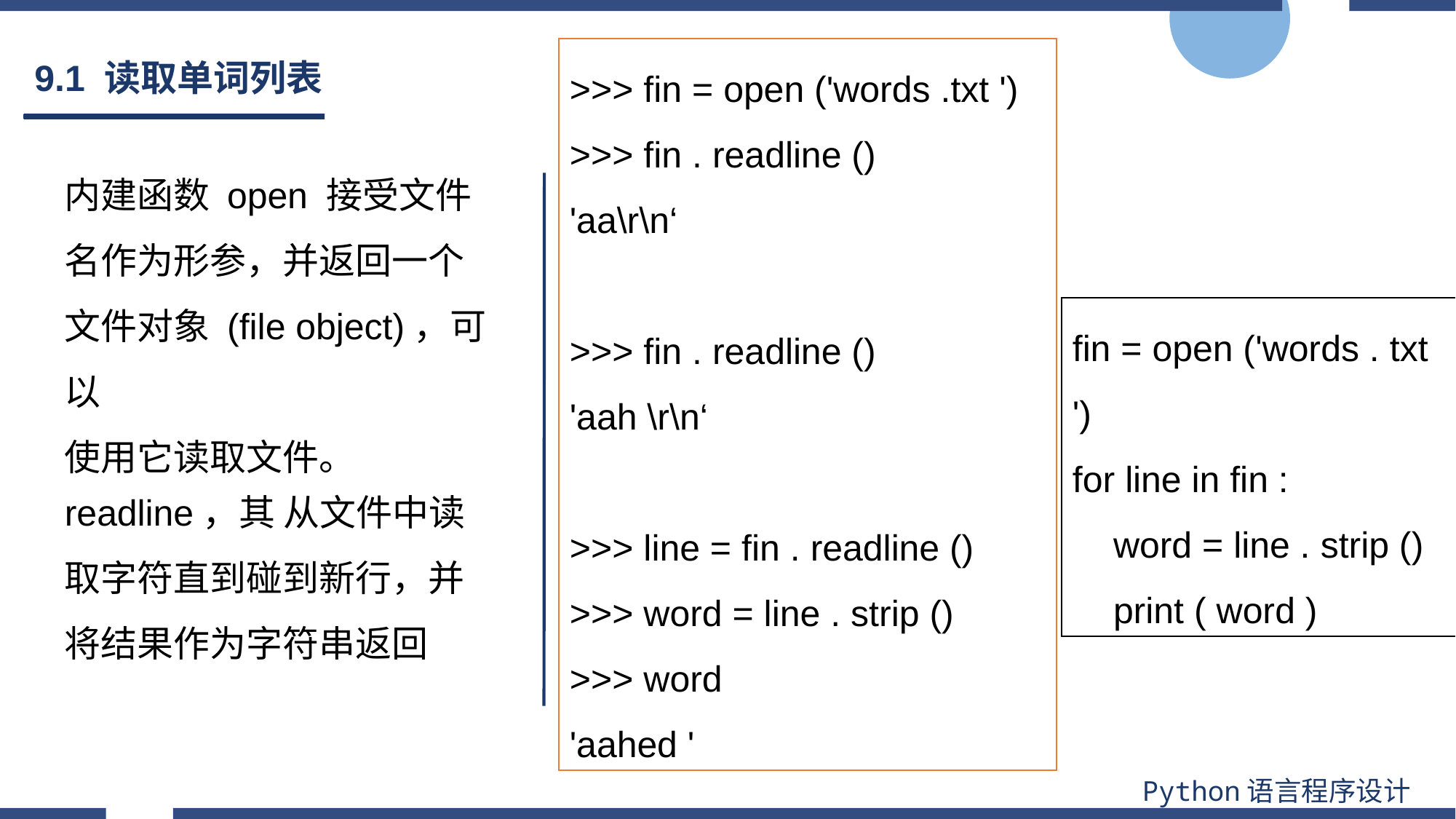

>>> fin = open ('words .txt ')
>>> fin . readline ()
'aa\r\n‘

>>> fin . readline ()
'aah \r\n‘

>>> line = fin . readline ()
>>> word = line . strip ()
>>> word
'aahed '
# 9.1 读取单词列表
内建函数 open 接受文件名作为形参，并返回一个文件对象 (file object)，可以
使用它读取文件。
fin = open ('words . txt ')
for line in fin :
    word = line . strip ()
    print ( word )
readline，其 从文件中读取字符直到碰到新行，并将结果作为字符串返回